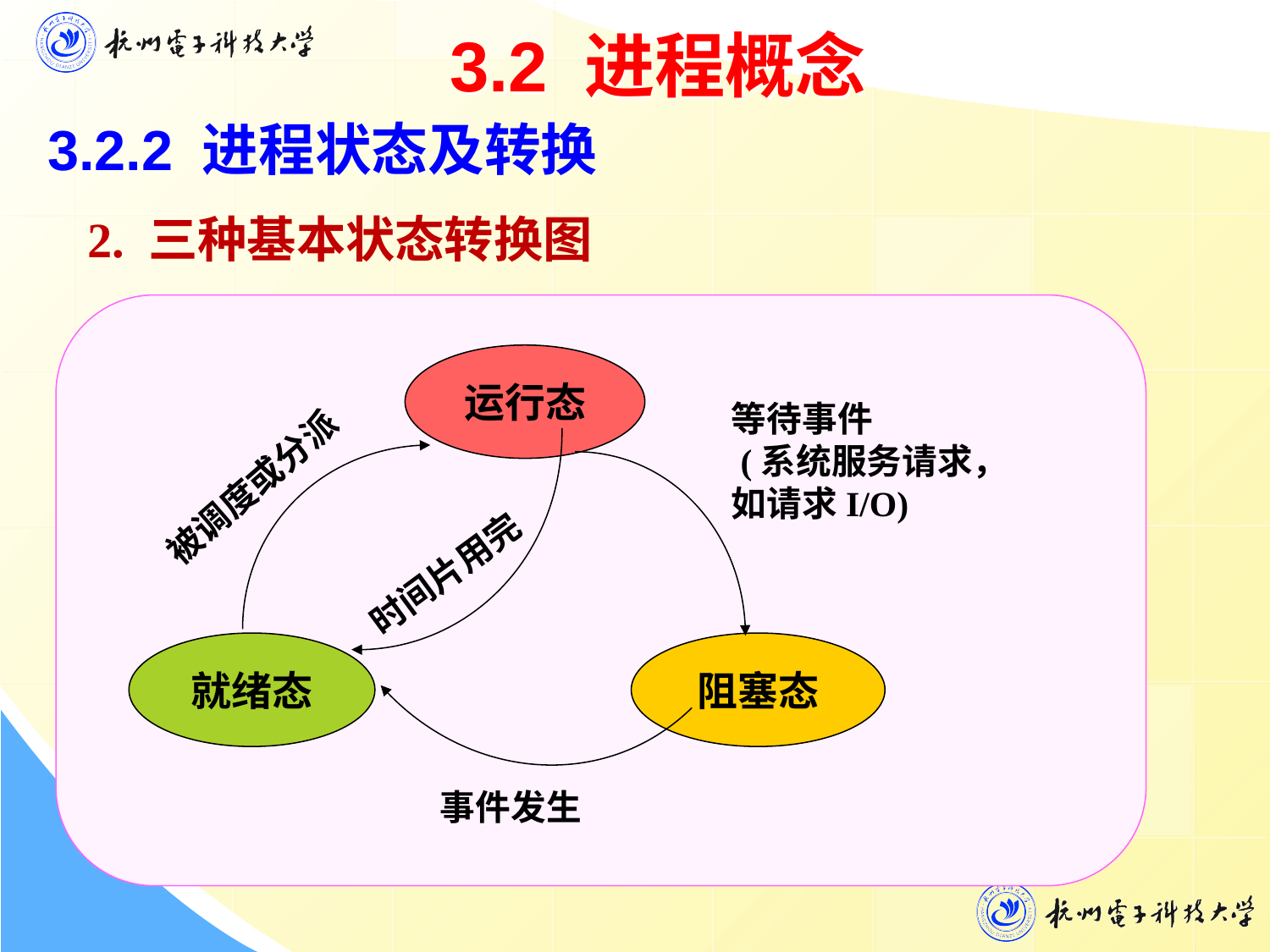

3.2 进程概念
3.2.2 进程状态及转换
2. 三种基本状态转换图

运行态
等待事件
 (系统服务请求，
如请求I/O)

   时间片用完
   被调度或分派

 事件发生
就绪态
阻塞态